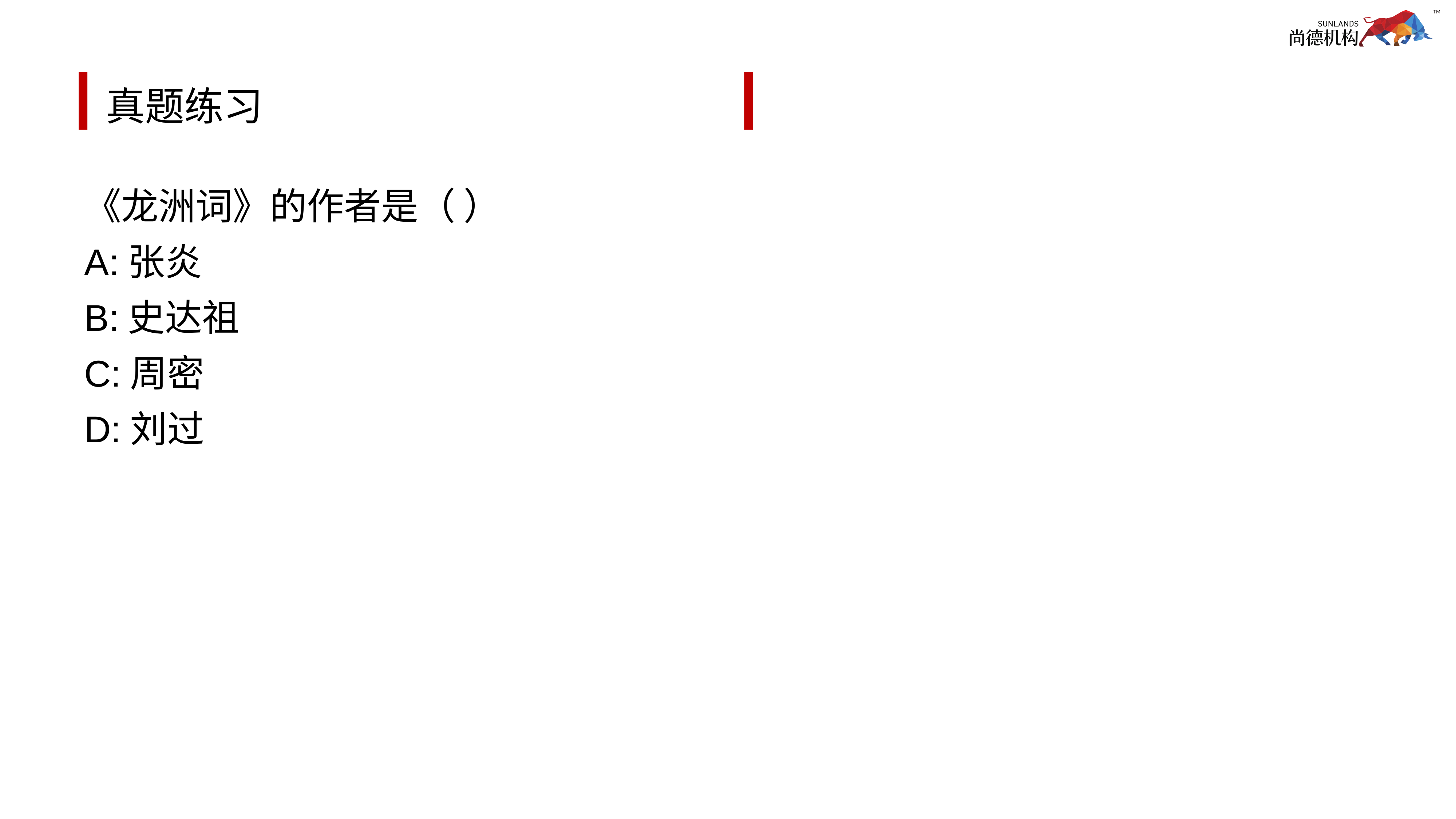

# 真题练习
《龙洲词》的作者是（ ）
A:张炎
B:史达祖
C:周密
D:刘过